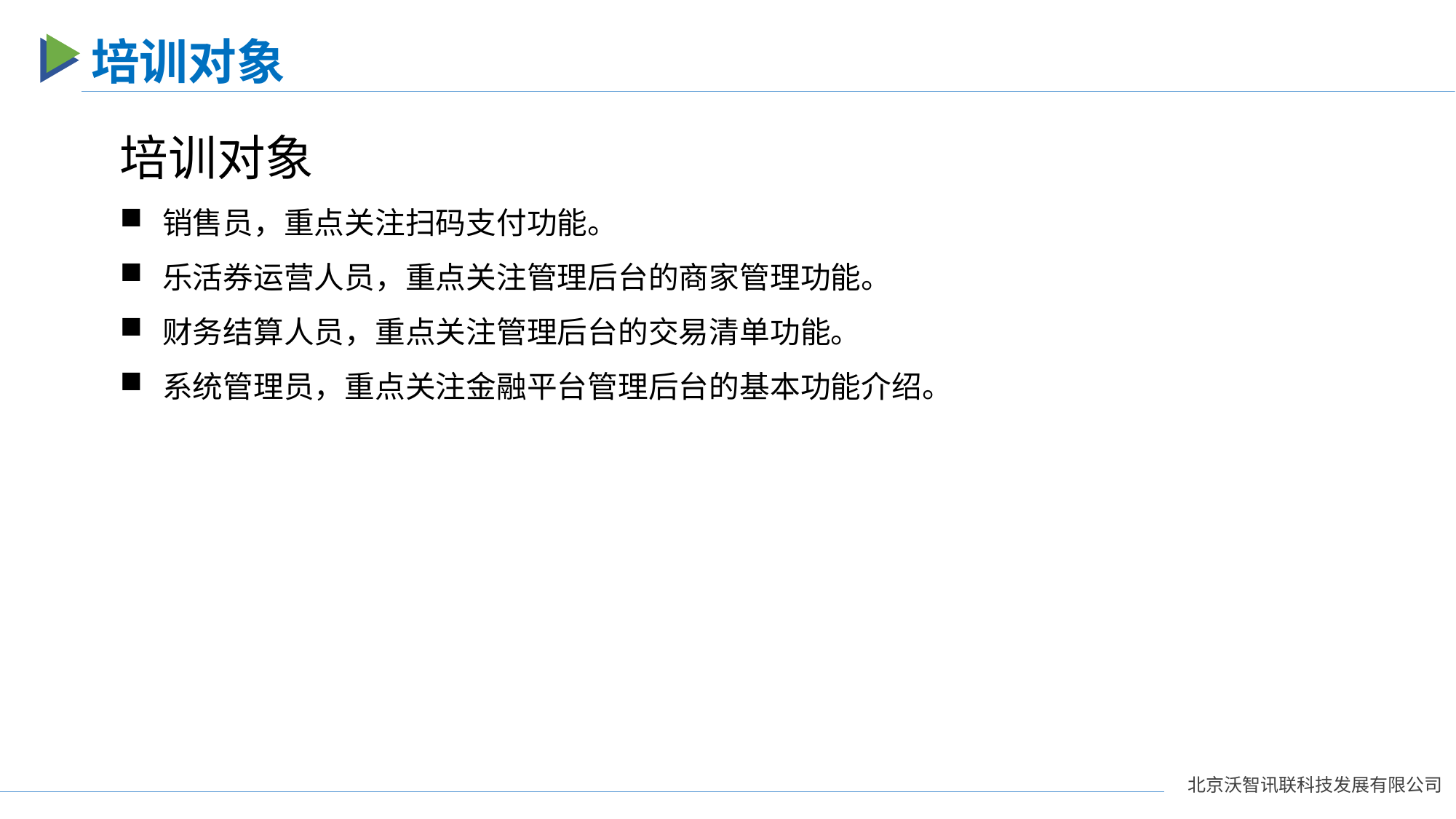

培训对象
培训对象
销售员，重点关注扫码支付功能。
乐活券运营人员，重点关注管理后台的商家管理功能。
财务结算人员，重点关注管理后台的交易清单功能。
系统管理员，重点关注金融平台管理后台的基本功能介绍。